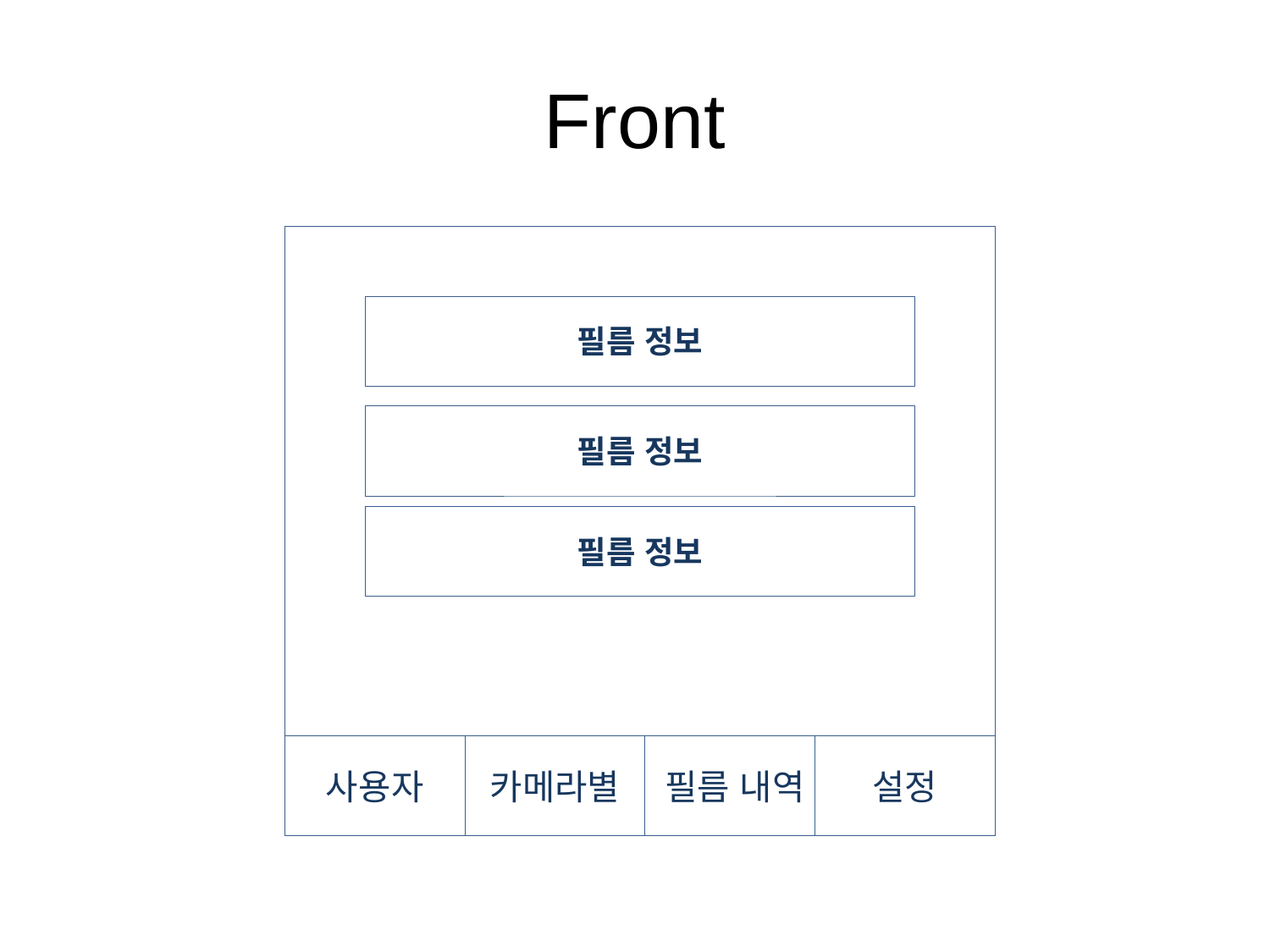

# Front

필름 정보
필름 정보
필름 정보

사용자
카메라별
필름 내역
설정